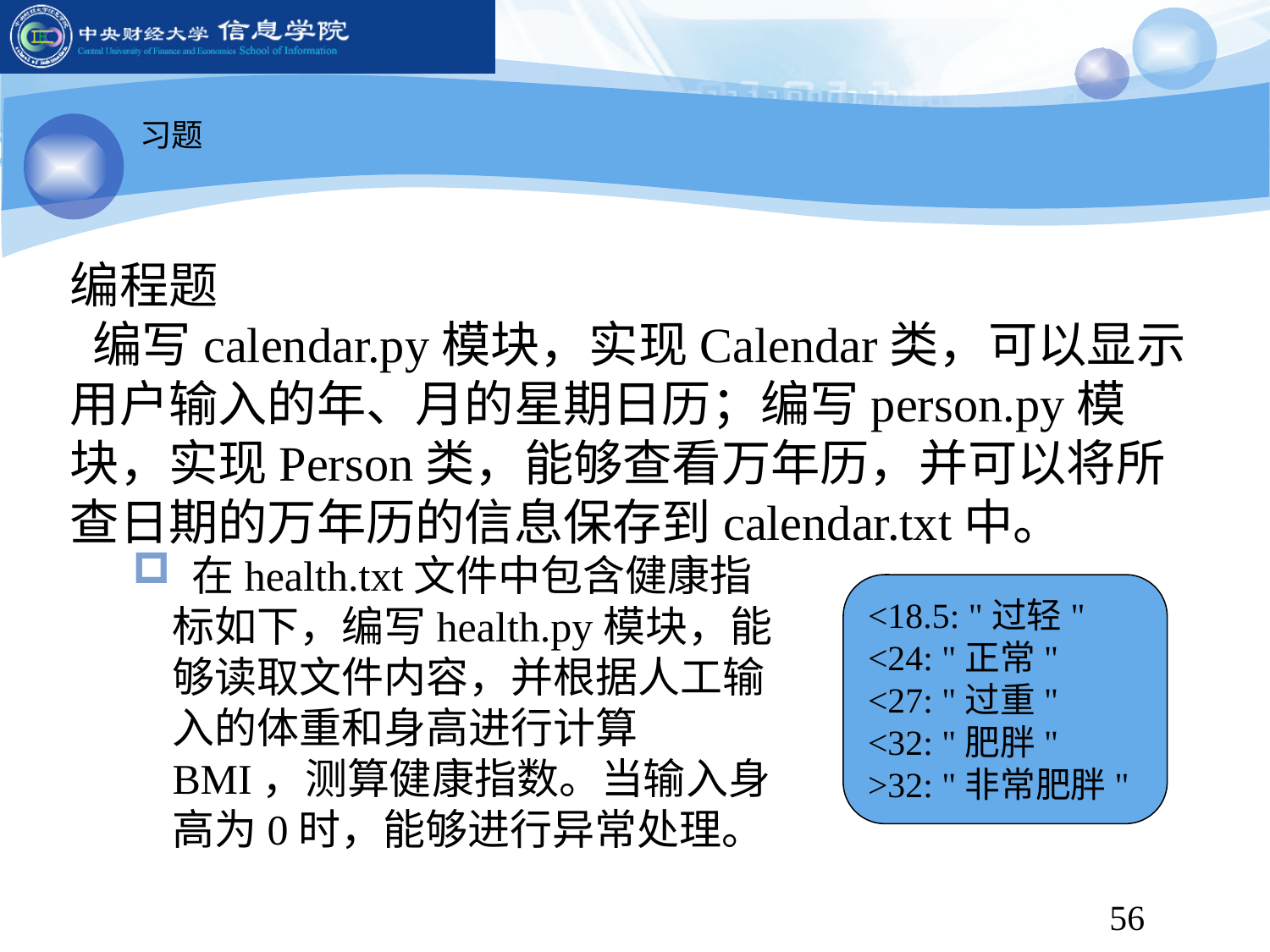

习题
编程题
 编写calendar.py模块，实现Calendar类，可以显示用户输入的年、月的星期日历；编写person.py模块，实现Person类，能够查看万年历，并可以将所查日期的万年历的信息保存到calendar.txt中。

 在health.txt文件中包含健康指标如下，编写health.py模块，能够读取文件内容，并根据人工输入的体重和身高进行计算BMI，测算健康指数。当输入身高为0时，能够进行异常处理。
<18.5: "过轻"
<24: "正常"
<27: "过重"
<32: "肥胖"
>32: "非常肥胖"